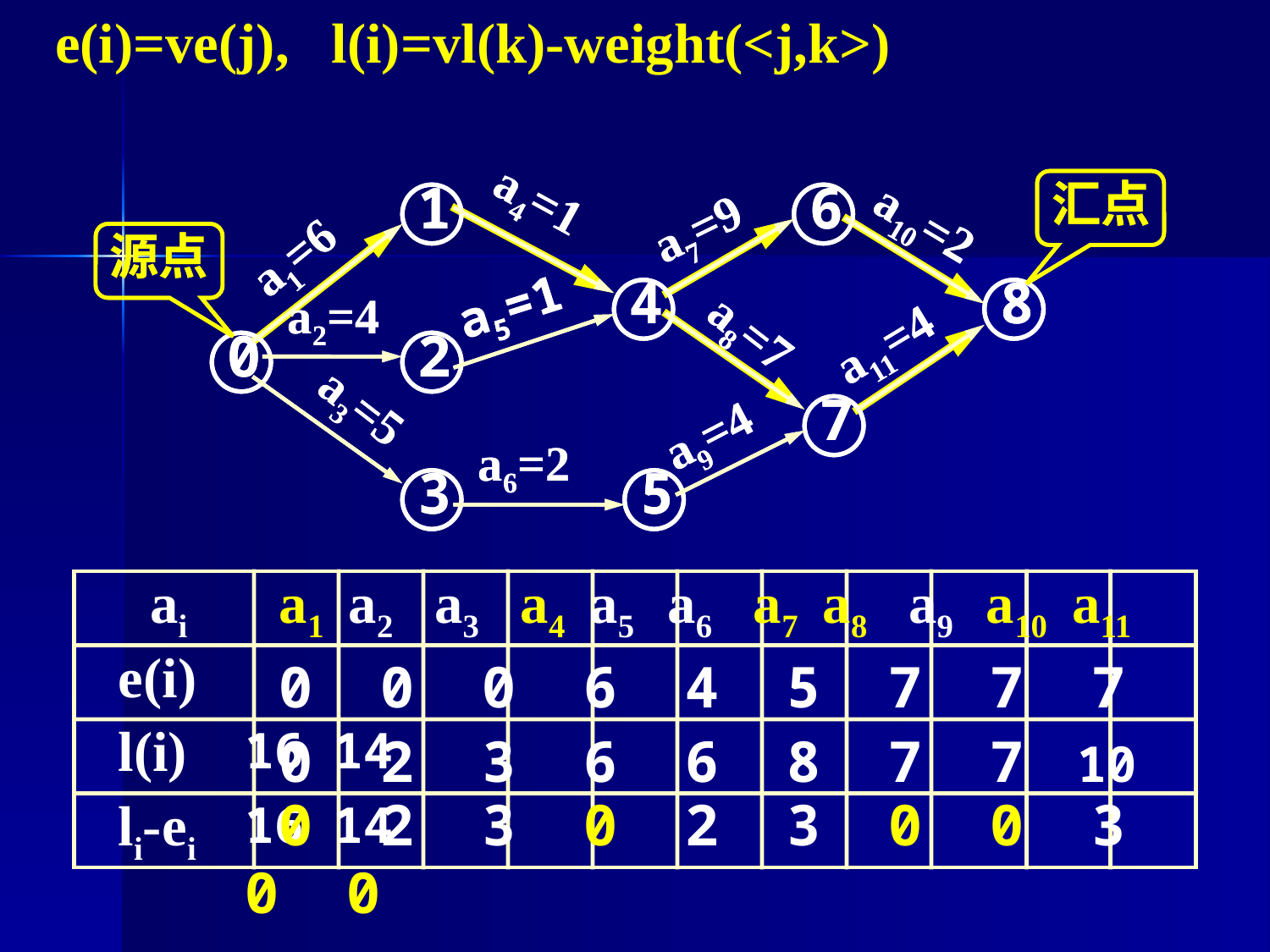

e(i)=ve(j),   l(i)=vl(k)-weight(<j,k>)

1

6

汇点

a7=9
a4=1
a10=2

a1=6
源点

4

8

a5=1
a2=4
a11=4
0

2

a8=7

7

a9=4
a3=5
a6=2

3

5

1

6

汇点

a7=9
a4=1
a10=2

a1=6
源点

4

8

a5=1
a2=4
a11=4
0

2

a8=7

7

a9=4
a3=5
a6=2

3

5

ai
 a1   a2     a3     a4   a5    a6     a7   a8     a9    a10   a11

e(i)

 0  0  0  6  4  5  7  7  7  16 14
l(i)

 0  2  3  6  6  8  7  7  10  16 14
li-ei
 0  2  3  0  2  3  0  0  3  0  0